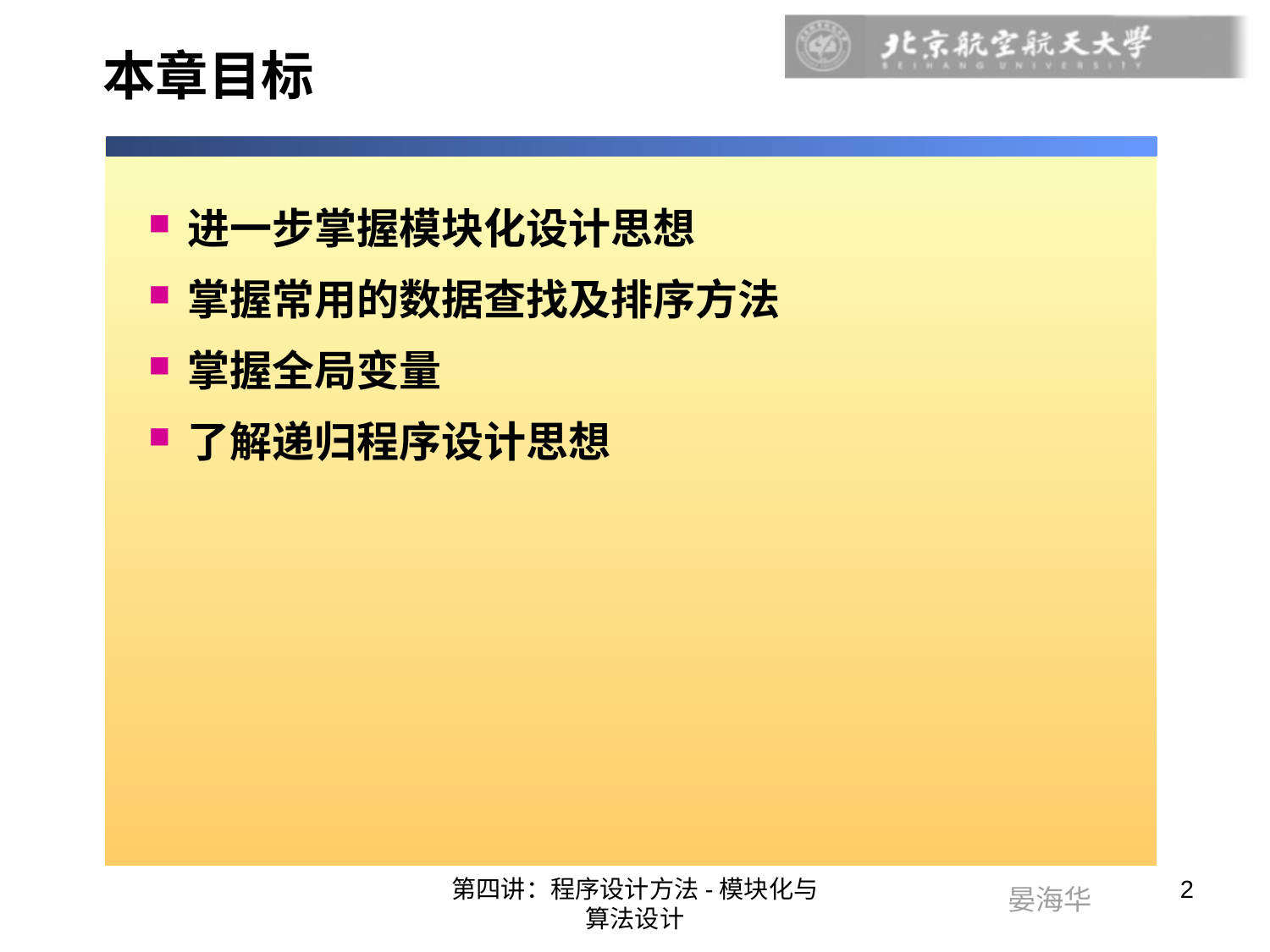

# 本章目标
进一步掌握模块化设计思想
掌握常用的数据查找及排序方法
掌握全局变量
了解递归程序设计思想
第四讲：程序设计方法-模块化与算法设计
2